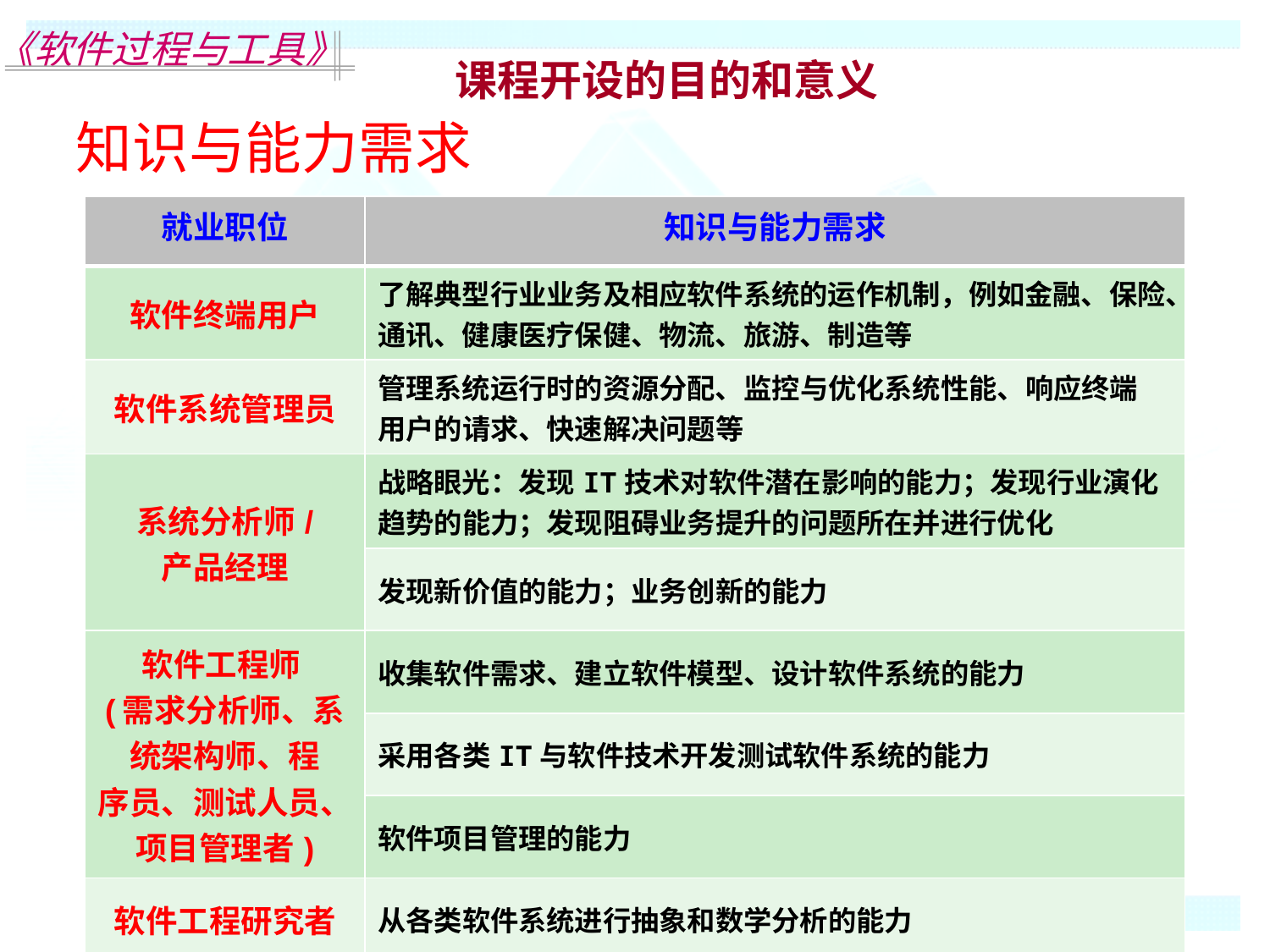

课程开设的目的和意义
知识与能力需求
| 就业职位 | 知识与能力需求 |
| --- | --- |
| 软件终端用户 | 了解典型行业业务及相应软件系统的运作机制，例如金融、保险、通讯、健康医疗保健、物流、旅游、制造等 |
| 软件系统管理员 | 管理系统运行时的资源分配、监控与优化系统性能、响应终端 用户的请求、快速解决问题等 |
| 系统分析师/ 产品经理 | 战略眼光：发现IT技术对软件潜在影响的能力；发现行业演化趋势的能力；发现阻碍业务提升的问题所在并进行优化 |
|  | 发现新价值的能力；业务创新的能力 |
| 软件工程师 (需求分析师、系统架构师、程 序员、测试人员、项目管理者) | 收集软件需求、建立软件模型、设计软件系统的能力 |
|  | 采用各类IT与软件技术开发测试软件系统的能力 |
|  | 软件项目管理的能力 |
| 软件工程研究者 | 从各类软件系统进行抽象和数学分析的能力 |